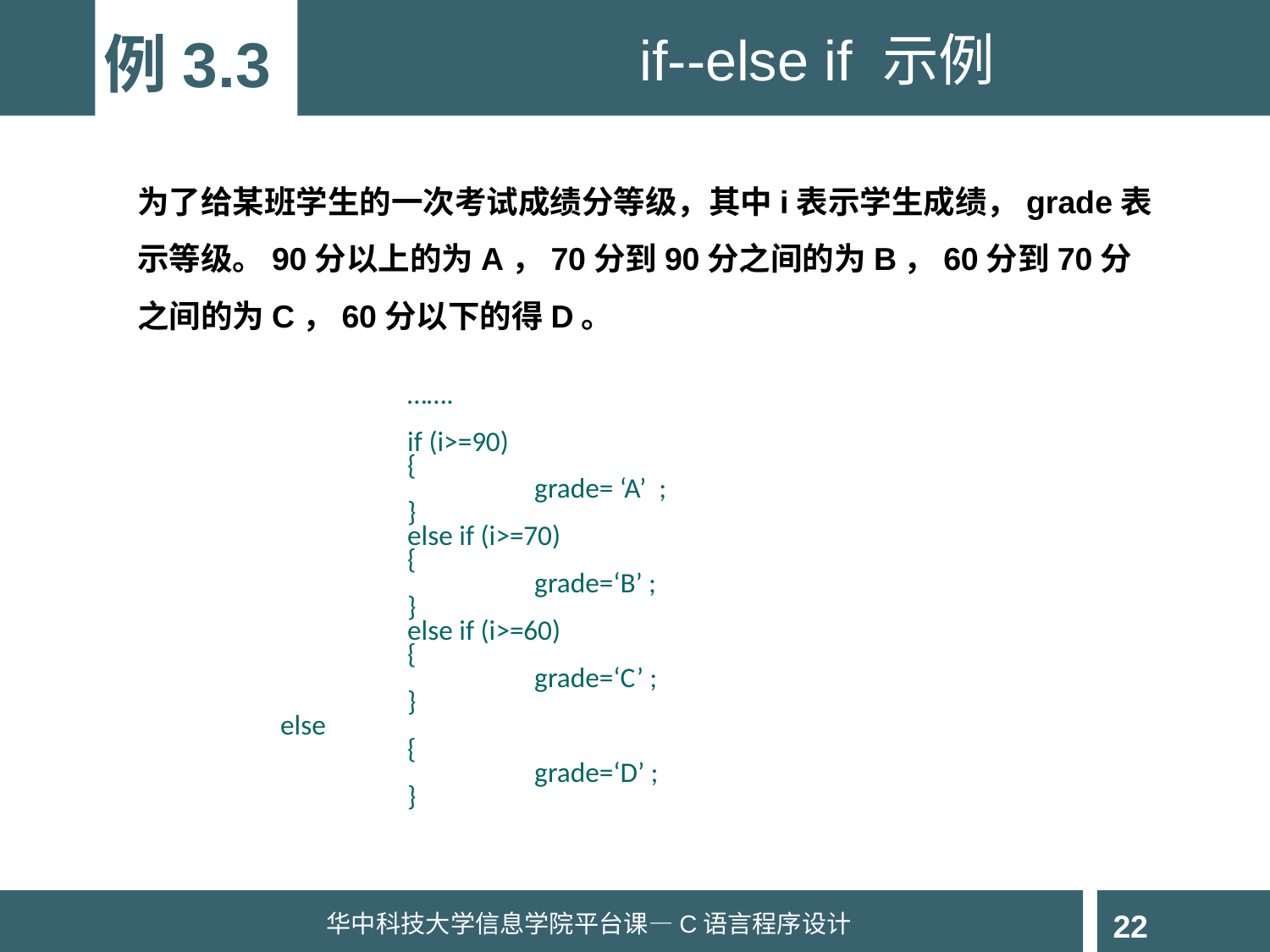

if--else if 示例
例3.3
为了给某班学生的一次考试成绩分等级，其中i表示学生成绩，grade表示等级。90分以上的为A，70分到90分之间的为B，60分到70分之间的为C，60分以下的得D。
		…….

		if (i>=90)
		{
 			grade= ‘A’  ;
 		}
		else if (i>=70)
		{
			grade=‘B’ ;
		}
 		else if (i>=60)
 		{
			grade=‘C’ ;
 		}
          	else
		{
			grade=‘D’ ;
		}